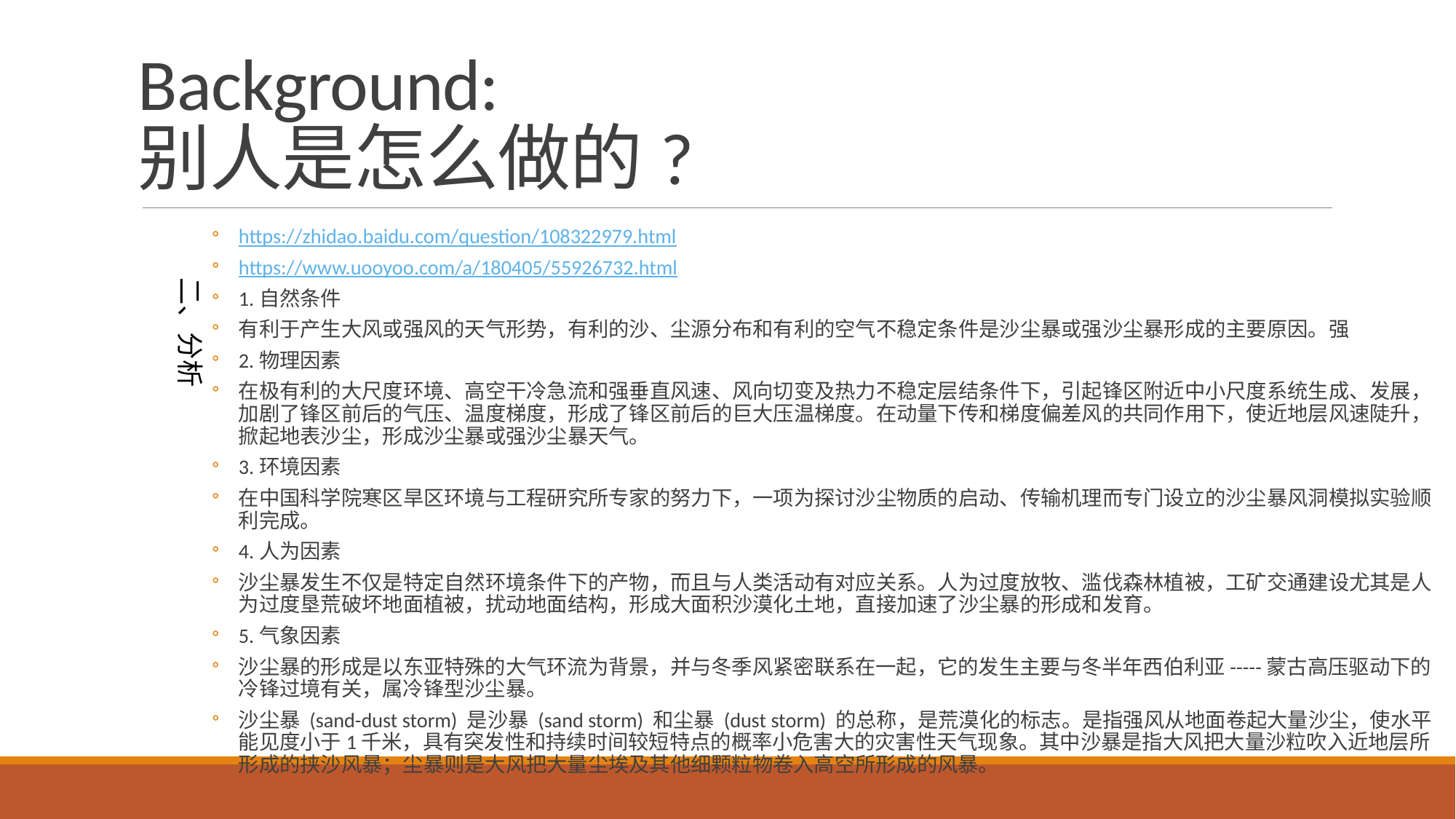

# Background: 别人是怎么做的?
https://zhidao.baidu.com/question/108322979.html
https://www.uooyoo.com/a/180405/55926732.html
1.自然条件
有利于产生大风或强风的天气形势，有利的沙、尘源分布和有利的空气不稳定条件是沙尘暴或强沙尘暴形成的主要原因。强
2.物理因素
在极有利的大尺度环境、高空干冷急流和强垂直风速、风向切变及热力不稳定层结条件下，引起锋区附近中小尺度系统生成、发展，加剧了锋区前后的气压、温度梯度，形成了锋区前后的巨大压温梯度。在动量下传和梯度偏差风的共同作用下，使近地层风速陡升，掀起地表沙尘，形成沙尘暴或强沙尘暴天气。
3.环境因素
在中国科学院寒区旱区环境与工程研究所专家的努力下，一项为探讨沙尘物质的启动、传输机理而专门设立的沙尘暴风洞模拟实验顺利完成。
4.人为因素
沙尘暴发生不仅是特定自然环境条件下的产物，而且与人类活动有对应关系。人为过度放牧、滥伐森林植被，工矿交通建设尤其是人为过度垦荒破坏地面植被，扰动地面结构，形成大面积沙漠化土地，直接加速了沙尘暴的形成和发育。
5.气象因素
沙尘暴的形成是以东亚特殊的大气环流为背景，并与冬季风紧密联系在一起，它的发生主要与冬半年西伯利亚-----蒙古高压驱动下的冷锋过境有关，属冷锋型沙尘暴。
沙尘暴 (sand-dust storm) 是沙暴 (sand storm) 和尘暴 (dust storm) 的总称，是荒漠化的标志。是指强风从地面卷起大量沙尘，使水平能见度小于1千米，具有突发性和持续时间较短特点的概率小危害大的灾害性天气现象。其中沙暴是指大风把大量沙粒吹入近地层所形成的挟沙风暴；尘暴则是大风把大量尘埃及其他细颗粒物卷入高空所形成的风暴。
二、分析